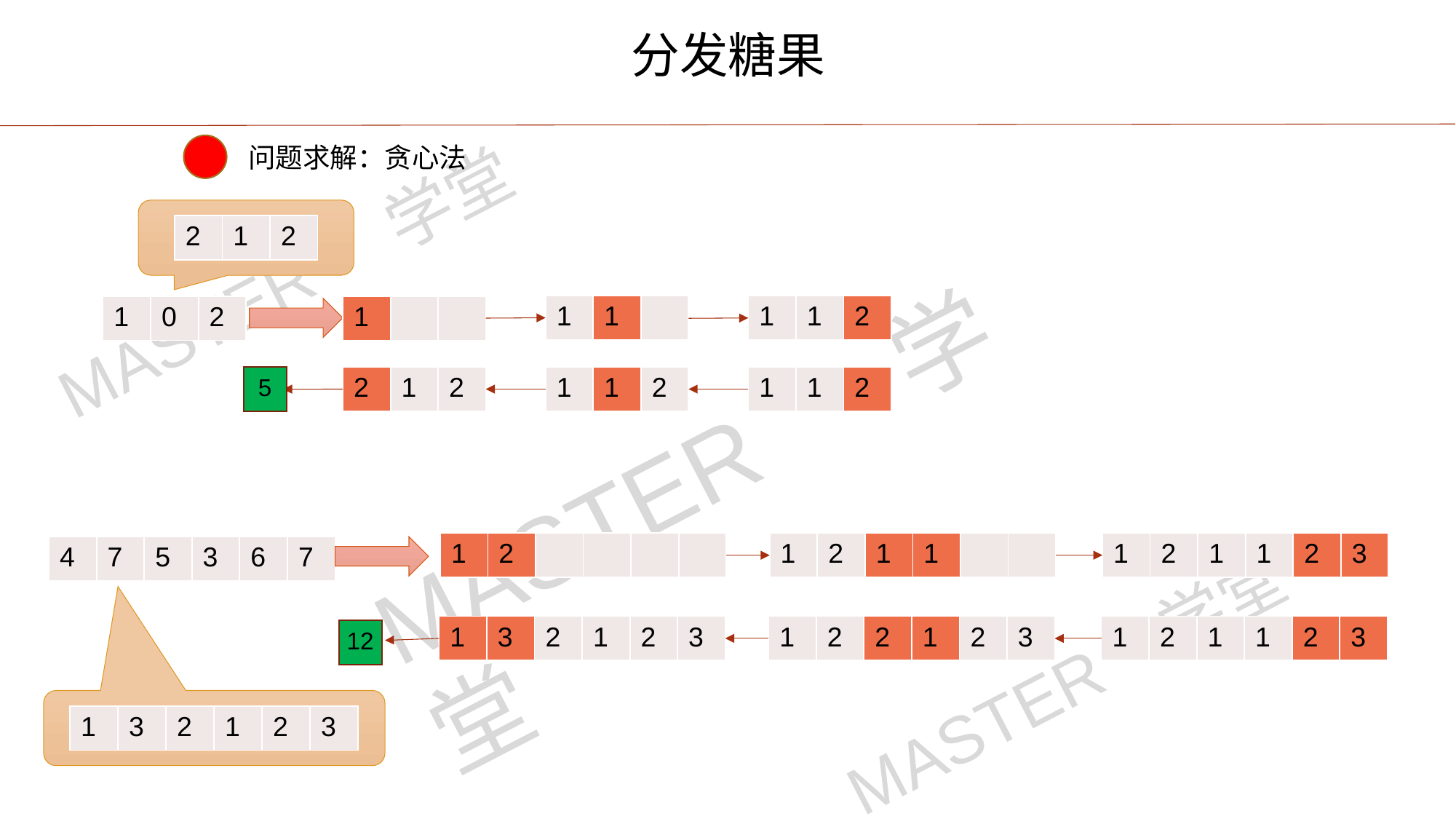

分发糖果
问题求解：贪心法

| 2 | 1 | 2 |
| --- | --- | --- |
| 1 | 1 |  |
| --- | --- | --- |
| 1 | 1 | 2 |
| --- | --- | --- |
| 1 | 0 | 2 |
| --- | --- | --- |
| 1 |  |  |
| --- | --- | --- |

 5

| 2 | 1 | 2 |
| --- | --- | --- |
| 1 | 1 | 2 |
| --- | --- | --- |
| 1 | 1 | 2 |
| --- | --- | --- |
| 1 | 2 |  |  |  |  |
| --- | --- | --- | --- | --- | --- |
| 1 | 2 | 1 | 1 |  |  |
| --- | --- | --- | --- | --- | --- |
| 1 | 2 | 1 | 1 | 2 | 3 |
| --- | --- | --- | --- | --- | --- |
| 4 | 7 | 5 | 3 | 6 | 7 |
| --- | --- | --- | --- | --- | --- |

| 1 | 3 | 2 | 1 | 2 | 3 |
| --- | --- | --- | --- | --- | --- |
| 1 | 2 | 2 | 1 | 2 | 3 |
| --- | --- | --- | --- | --- | --- |
| 1 | 2 | 1 | 1 | 2 | 3 |
| --- | --- | --- | --- | --- | --- |
12

| 1 | 3 | 2 | 1 | 2 | 3 |
| --- | --- | --- | --- | --- | --- |